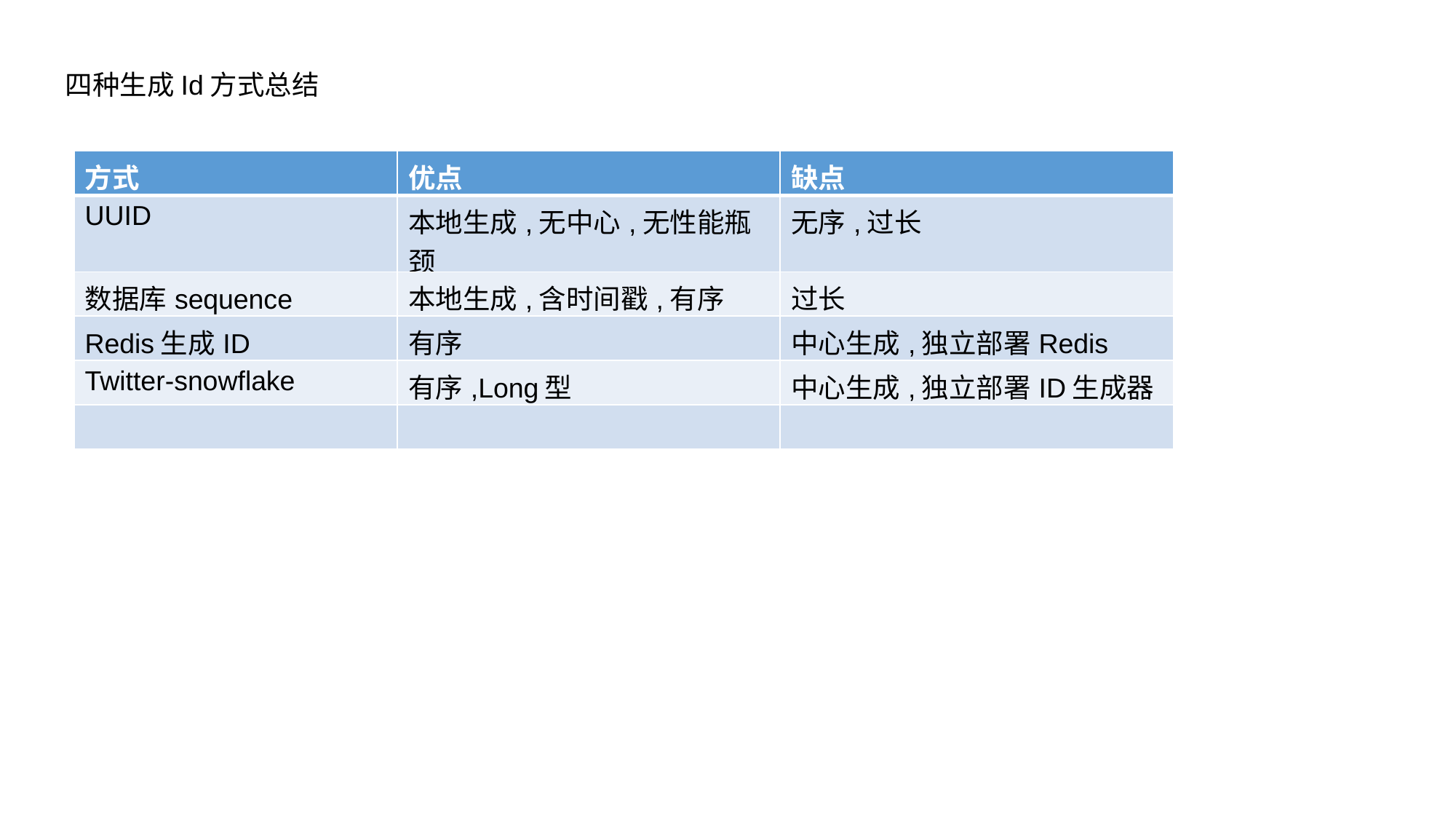

四种生成Id方式总结
| 方式 | 优点 | 缺点 |
| --- | --- | --- |
| UUID | 本地生成,无中心,无性能瓶颈 | 无序,过长 |
| 数据库sequence | 本地生成,含时间戳,有序 | 过长 |
| Redis生成ID | 有序 | 中心生成,独立部署Redis |
| Twitter-snowflake | 有序,Long型 | 中心生成,独立部署ID生成器 |
|  |  |  |